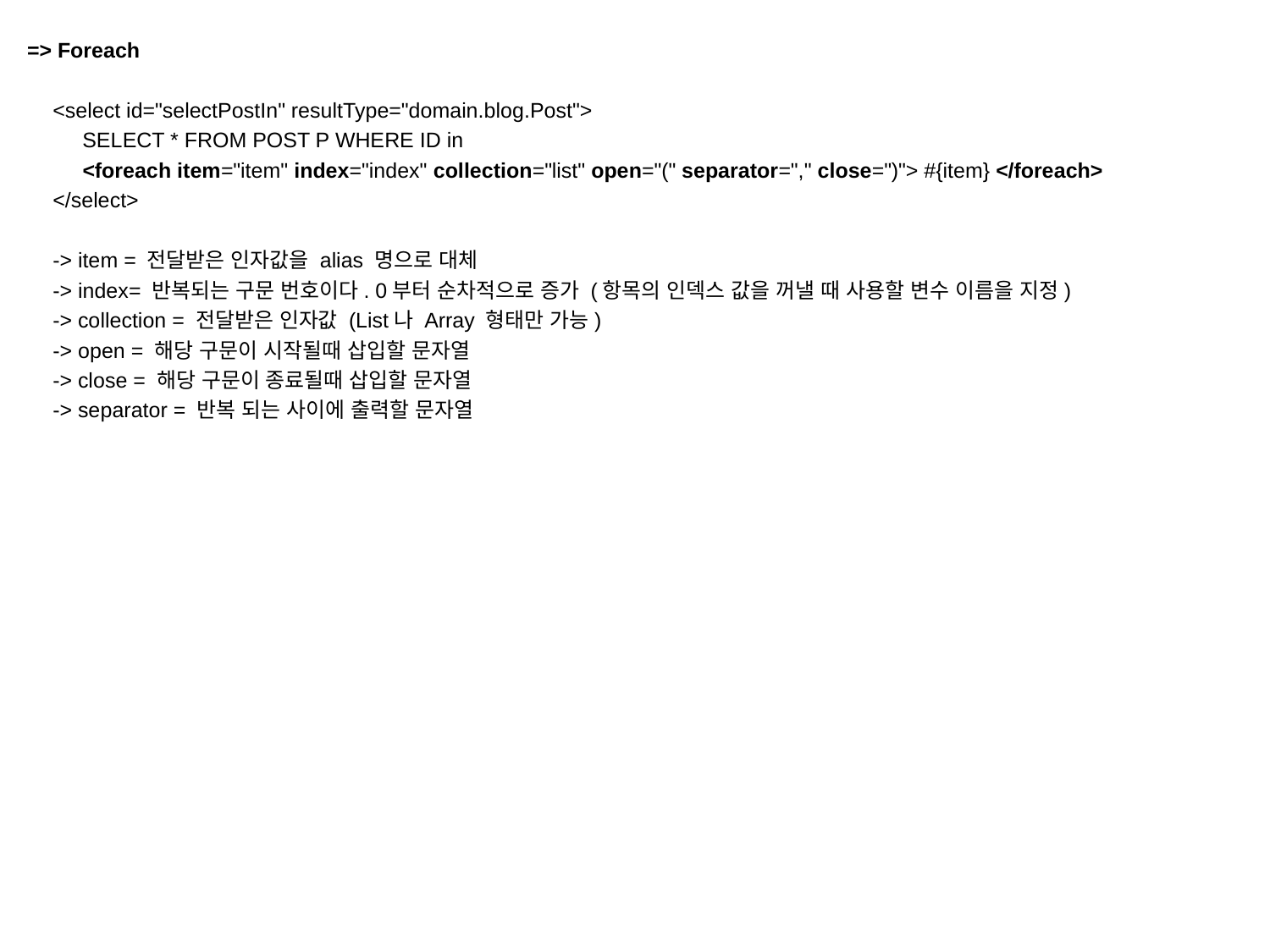

=> Foreach
<select id="selectPostIn" resultType="domain.blog.Post">
     SELECT * FROM POST P WHERE ID in
     <foreach item="item" index="index" collection="list" open="(" separator="," close=")"> #{item} </foreach>
</select>
-> item = 전달받은 인자값을 alias 명으로 대체
-> index= 반복되는 구문 번호이다. 0부터 순차적으로 증가 (항목의 인덱스 값을 꺼낼 때 사용할 변수 이름을 지정)
-> collection = 전달받은 인자값 (List나 Array 형태만 가능)
-> open = 해당 구문이 시작될때 삽입할 문자열
-> close = 해당 구문이 종료될때 삽입할 문자열
-> separator = 반복 되는 사이에 출력할 문자열